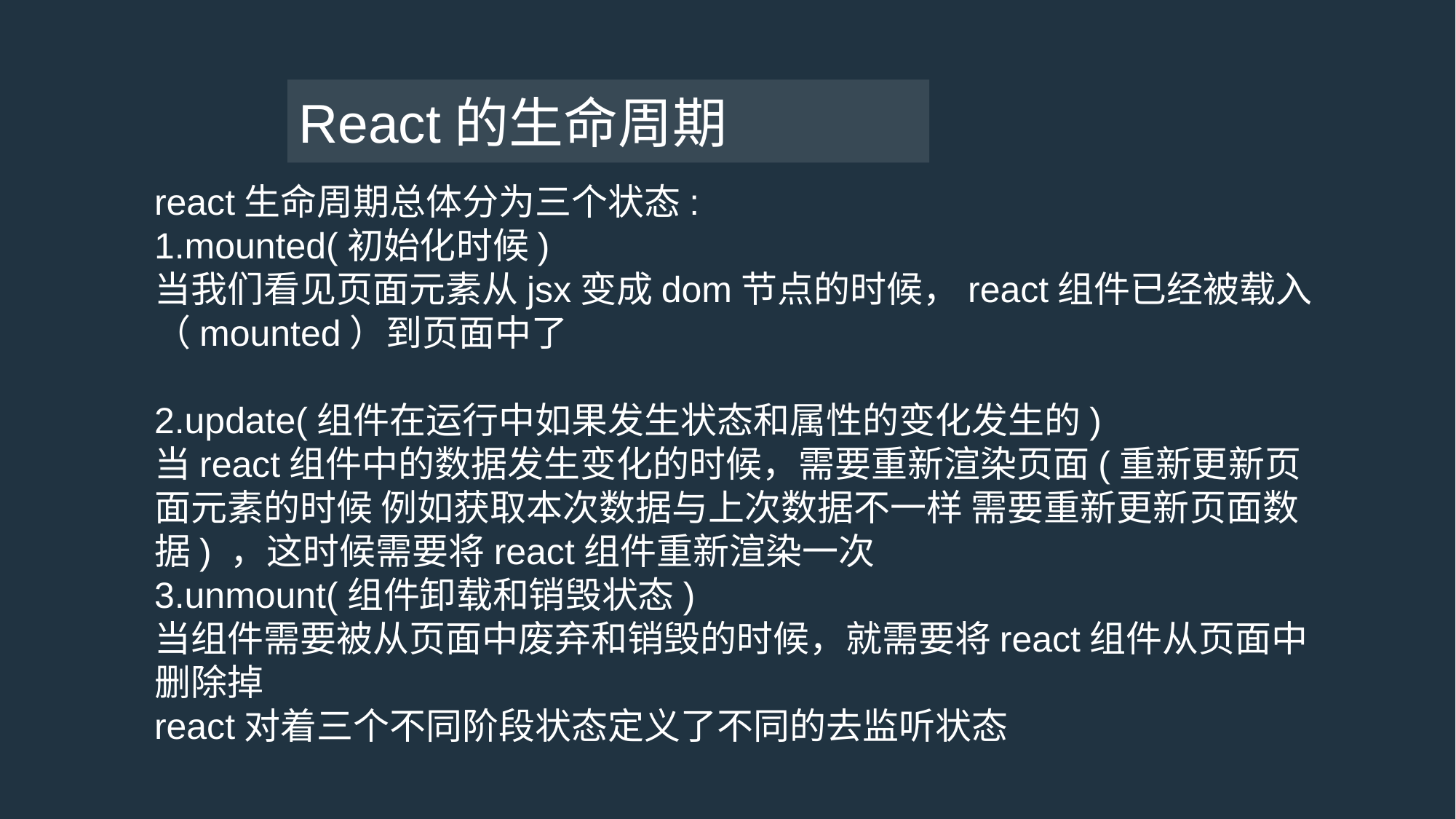

# React的生命周期
react生命周期总体分为三个状态:
1.mounted(初始化时候)
当我们看见页面元素从jsx变成dom节点的时候，react组件已经被载入（mounted）到页面中了

2.update(组件在运行中如果发生状态和属性的变化发生的)
当react组件中的数据发生变化的时候，需要重新渲染页面(重新更新页面元素的时候 例如获取本次数据与上次数据不一样 需要重新更新页面数据) ，这时候需要将react组件重新渲染一次
3.unmount(组件卸载和销毁状态)
当组件需要被从页面中废弃和销毁的时候，就需要将react组件从页面中删除掉
react对着三个不同阶段状态定义了不同的去监听状态